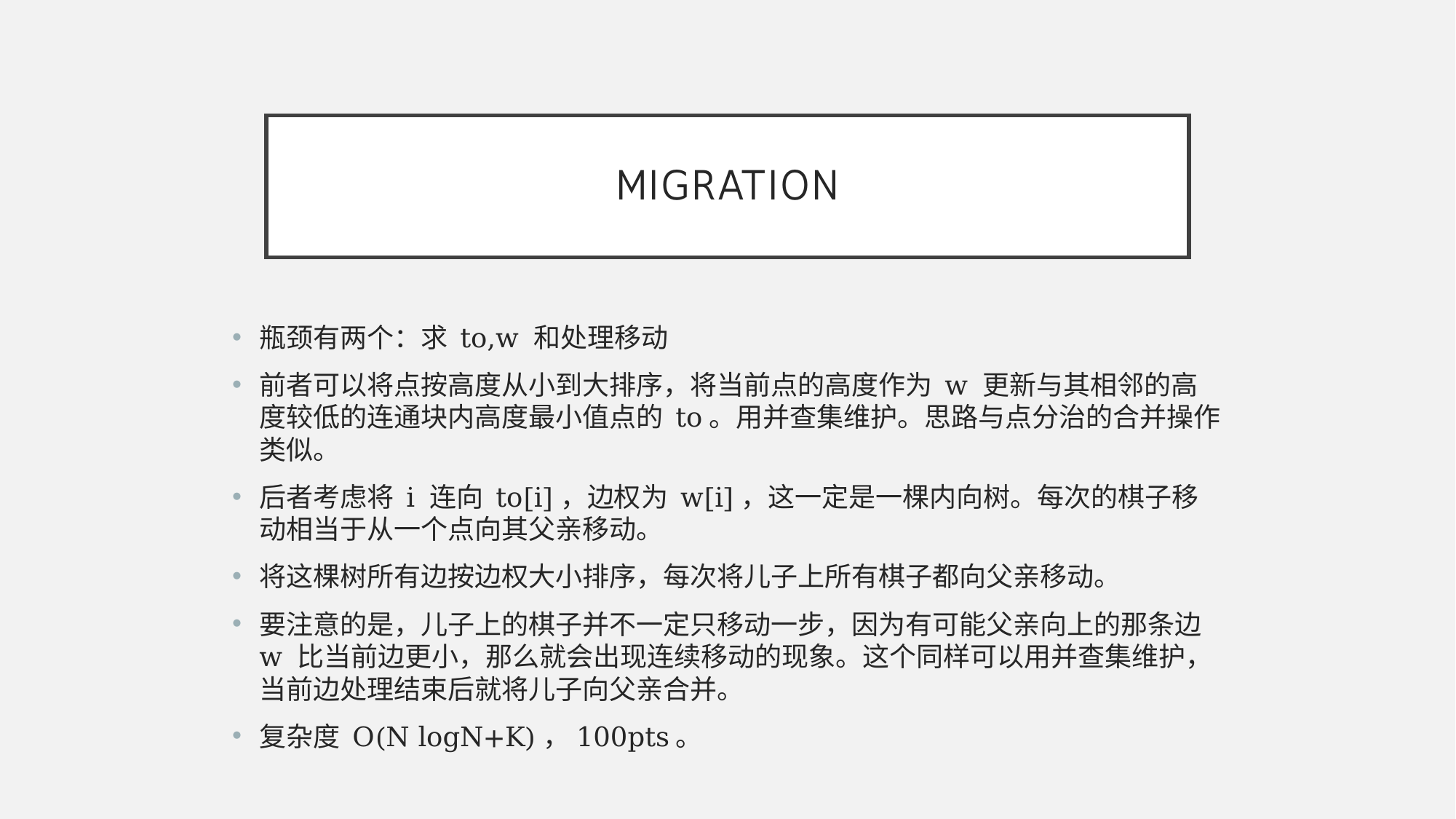

# migration
瓶颈有两个：求 to,w 和处理移动
前者可以将点按高度从小到大排序，将当前点的高度作为 w 更新与其相邻的高度较低的连通块内高度最小值点的 to。用并查集维护。思路与点分治的合并操作类似。
后者考虑将 i 连向 to[i]，边权为 w[i]，这一定是一棵内向树。每次的棋子移动相当于从一个点向其父亲移动。
将这棵树所有边按边权大小排序，每次将儿子上所有棋子都向父亲移动。
要注意的是，儿子上的棋子并不一定只移动一步，因为有可能父亲向上的那条边 w 比当前边更小，那么就会出现连续移动的现象。这个同样可以用并查集维护，当前边处理结束后就将儿子向父亲合并。
复杂度 O(N logN+K)，100pts。